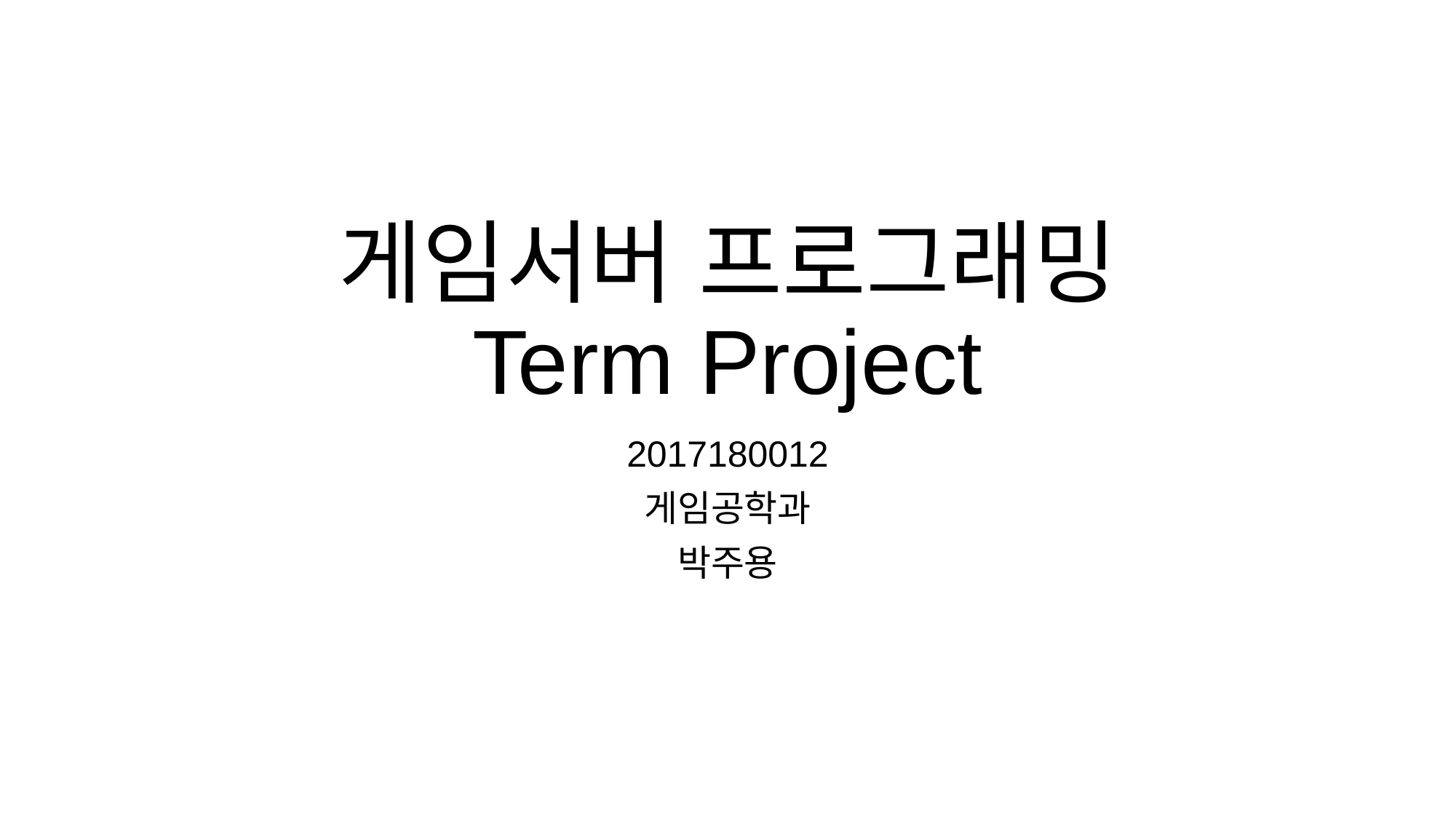

# 게임서버 프로그래밍 Term Project
2017180012
게임공학과
박주용